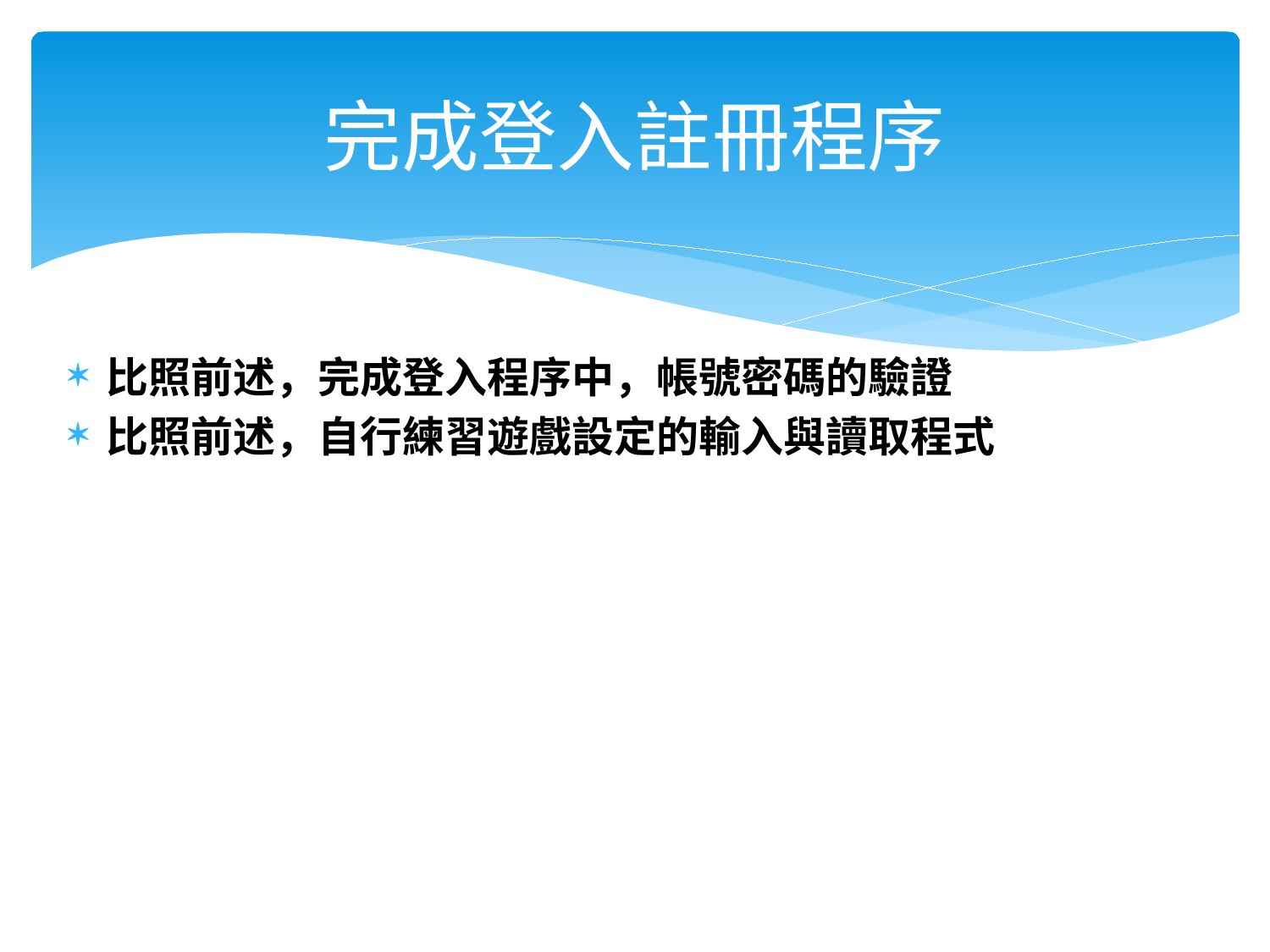

# 完成登入註冊程序
比照前述，完成登入程序中，帳號密碼的驗證
比照前述，自行練習遊戲設定的輸入與讀取程式